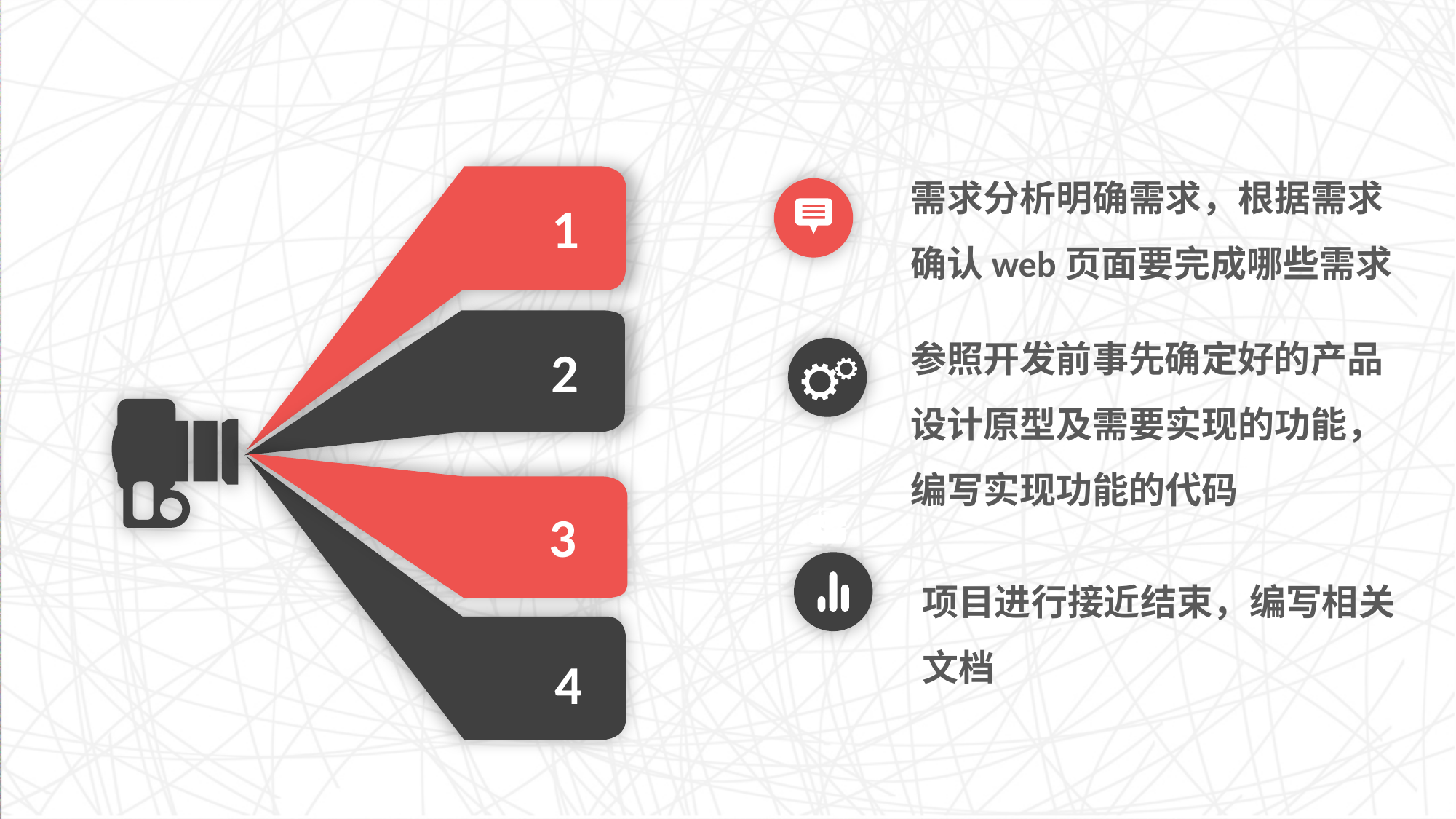

需求分析明确需求，根据需求
确认web页面要完成哪些需求

1

e7d195523061f1c0205959036996ad55c215b892a7aac5c0B9ADEF7896FB48F2EF97163A2DE1401E1875DEDC438B7864AD24CA23553DBBBD975DAF4CAD4A2592689FFB6CEE59FFA55B2702D0E5EE29CDFC0DD98BC7D6A39AC4E055256EE11BBEDCDB7C9722D66262996B68DE860BD3C77EBCAECB599909EC0E07B61811075331ABCDE6990254B8C8
参照开发前事先确定好的产品设计原型及需要实现的功能，编写实现功能的代码
2

3

项目进行接近结束，编写相关文档

4